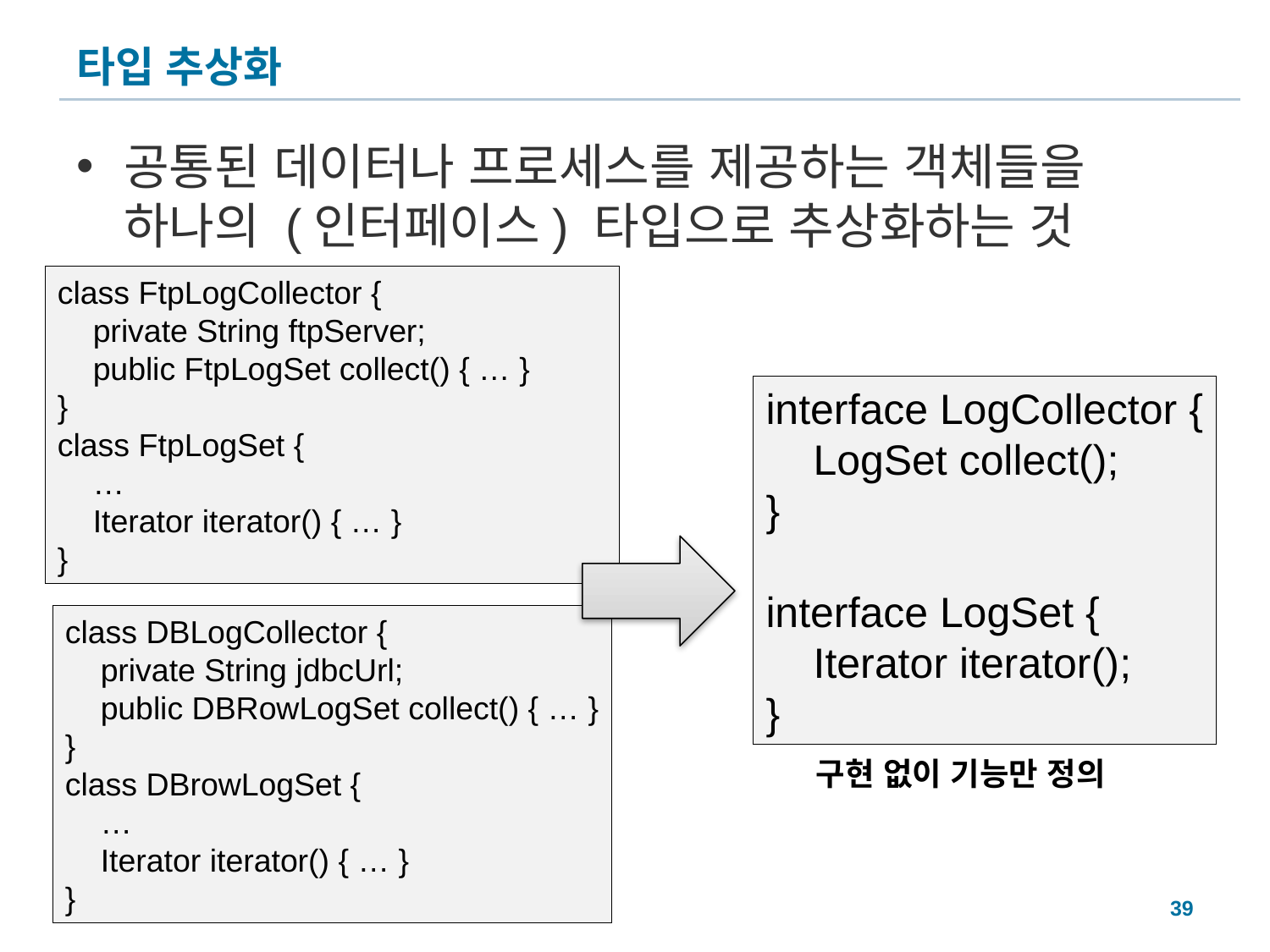

# 타입 추상화
공통된 데이터나 프로세스를 제공하는 객체들을 하나의 (인터페이스) 타입으로 추상화하는 것
class FtpLogCollector {
    private String ftpServer;
    public FtpLogSet collect() { … }
}
class FtpLogSet {
    …
    Iterator iterator() { … }
}
interface LogCollector {
    LogSet collect();
}

interface LogSet {
    Iterator iterator();
}

class DBLogCollector {
    private String jdbcUrl;
    public DBRowLogSet collect() { … }
}
class DBrowLogSet {
    …
    Iterator iterator() { … }
}
구현 없이 기능만 정의
39